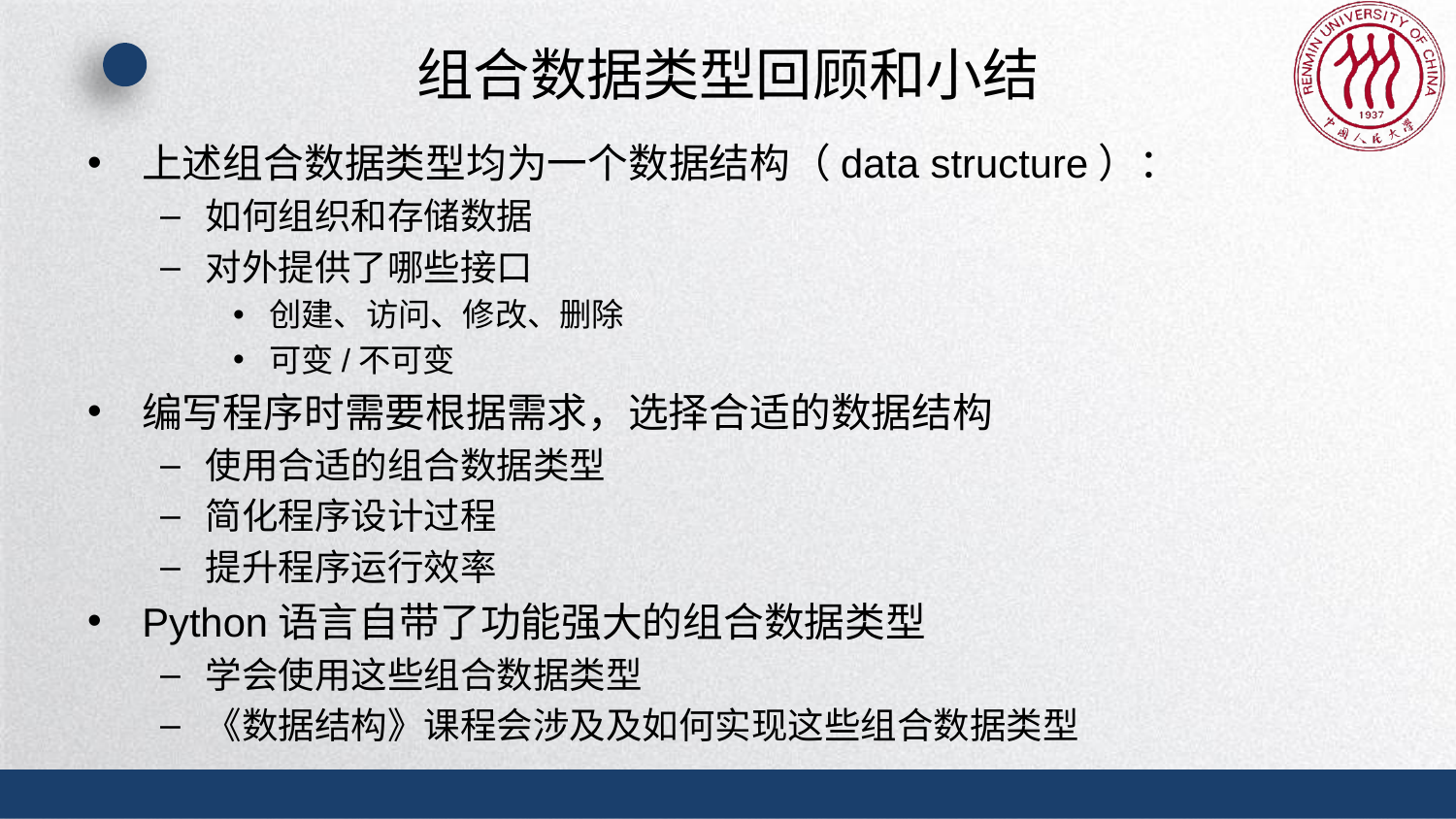

# 组合数据类型回顾和小结
上述组合数据类型均为一个数据结构（data structure）：
如何组织和存储数据
对外提供了哪些接口
创建、访问、修改、删除
可变/不可变
编写程序时需要根据需求，选择合适的数据结构
使用合适的组合数据类型
简化程序设计过程
提升程序运行效率
Python语言自带了功能强大的组合数据类型
学会使用这些组合数据类型
《数据结构》课程会涉及及如何实现这些组合数据类型